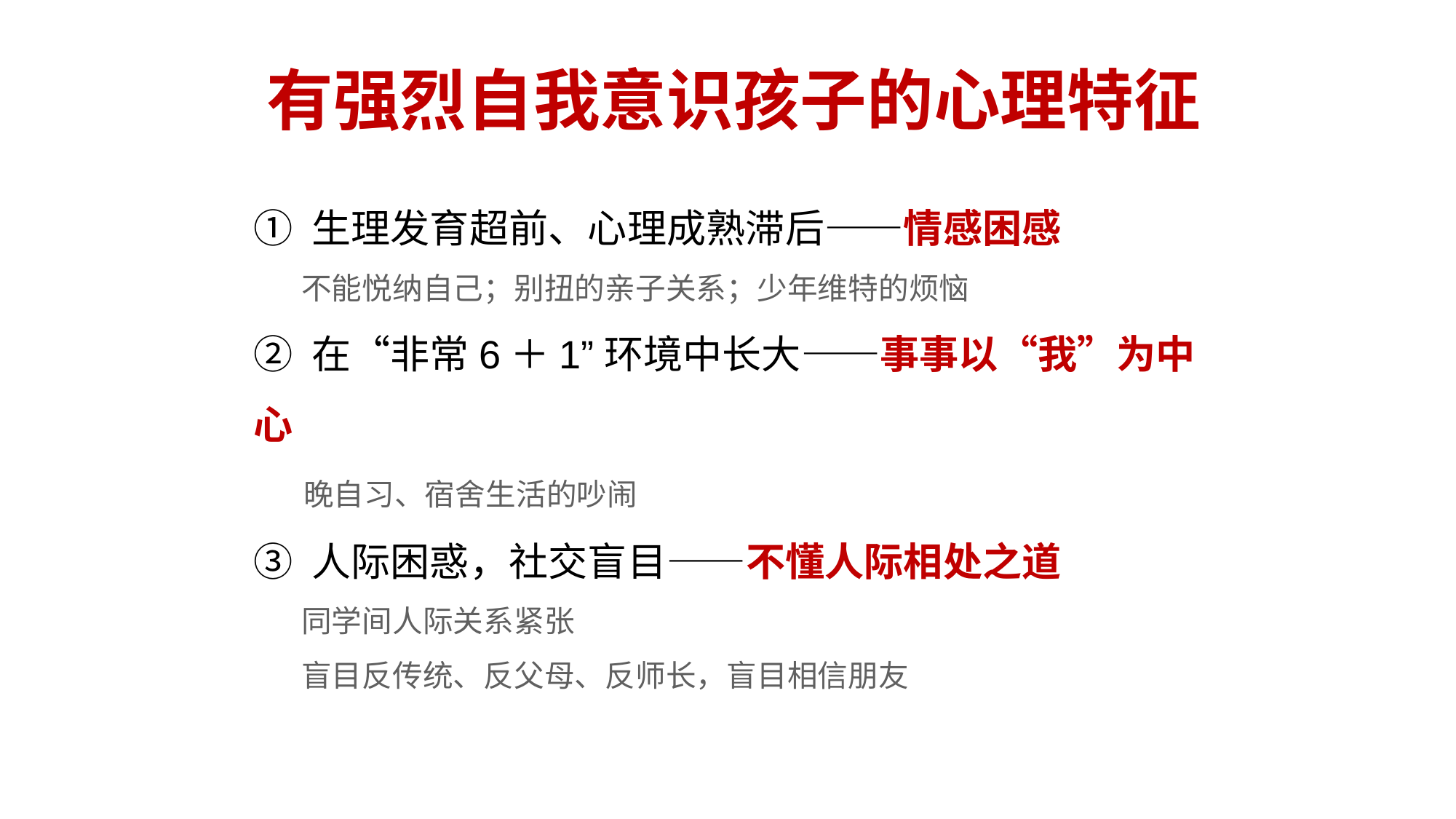

# 有强烈自我意识孩子的心理特征
① 生理发育超前、心理成熟滞后——情感困感
      不能悦纳自己；别扭的亲子关系；少年维特的烦恼
② 在“非常6＋1”环境中长大——事事以“我”为中心
     晚自习、宿舍生活的吵闹
③ 人际困惑，社交盲目——不懂人际相处之道
      同学间人际关系紧张
      盲目反传统、反父母、反师长，盲目相信朋友